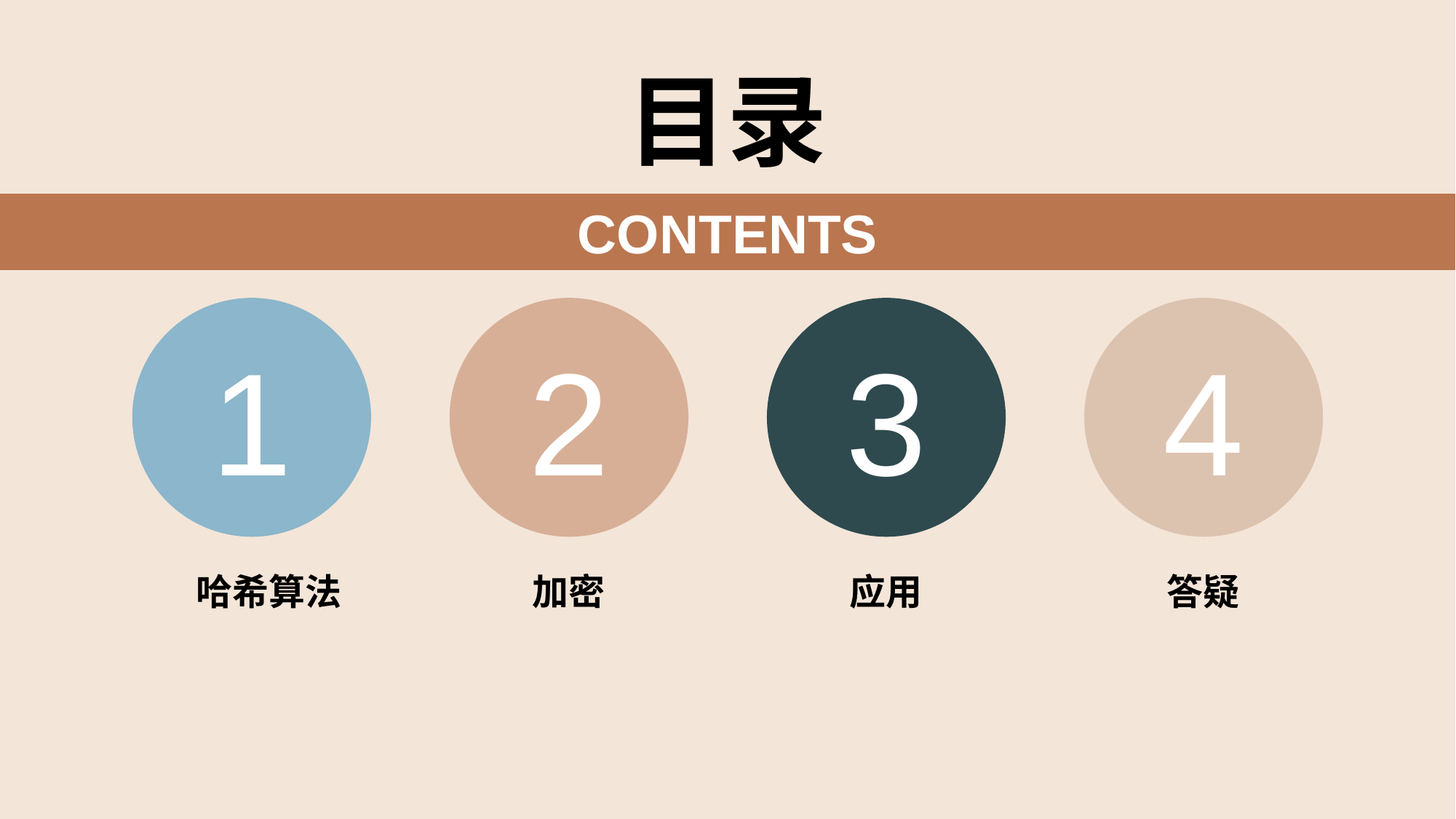

目录
CONTENTS
1
2
3
4
哈希算法
加密
应用
答疑